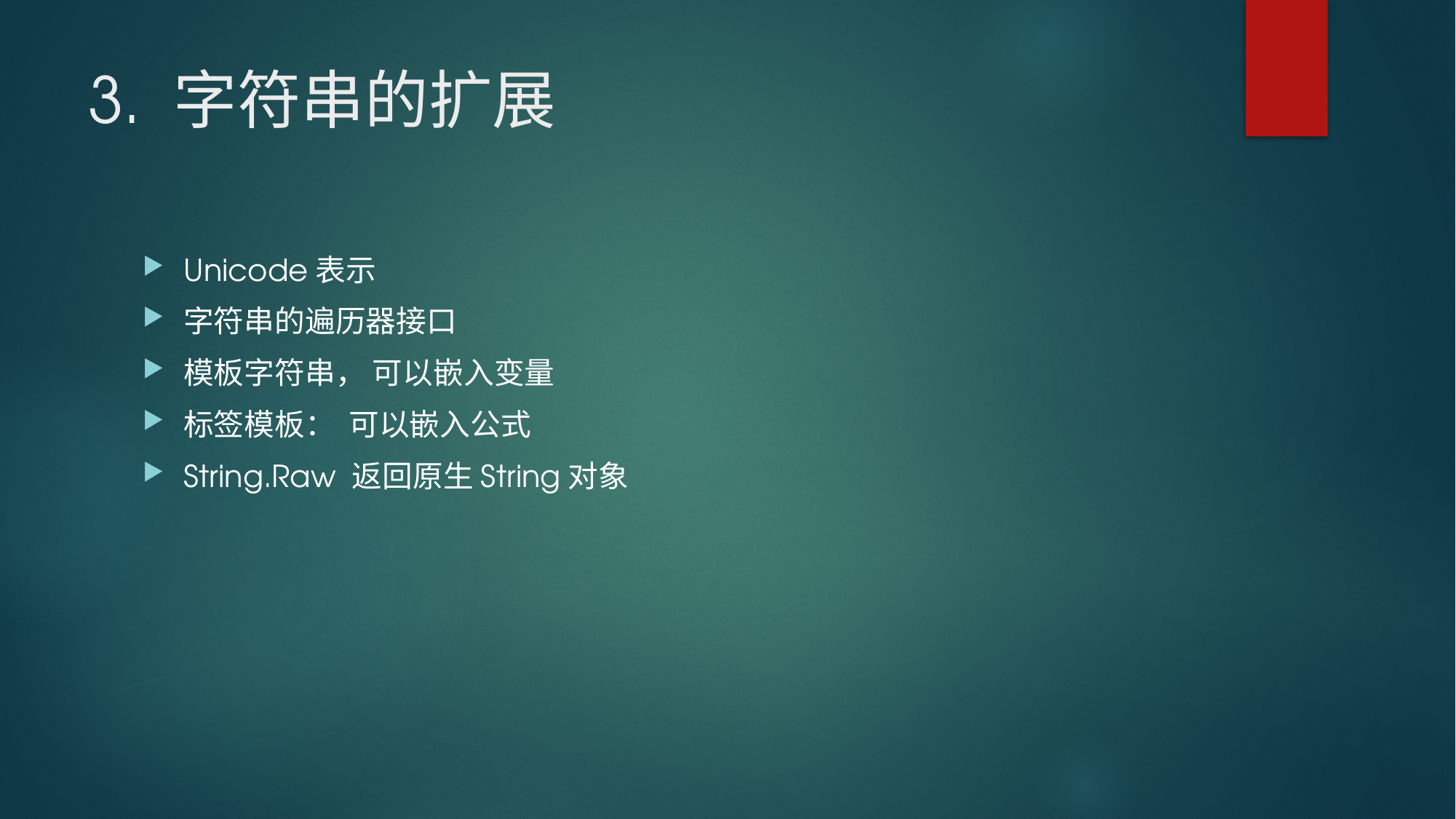

# 3. 字符串的扩展
Unicode表示
字符串的遍历器接口
模板字符串， 可以嵌入变量
标签模板：  可以嵌入公式
String.Raw 返回原生String对象